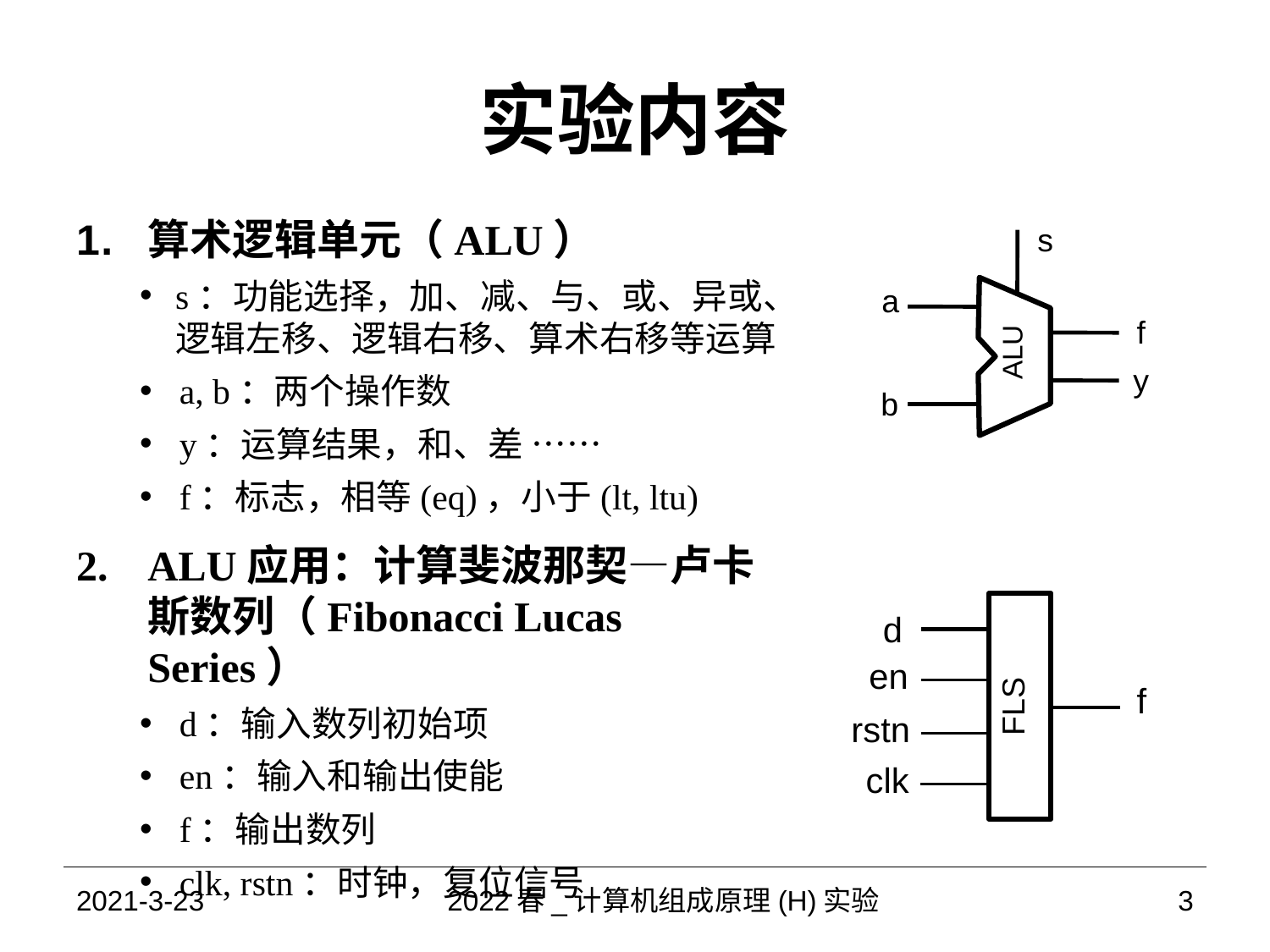

# 实验内容
算术逻辑单元（ALU）
s：功能选择，加、减、与、或、异或、逻辑左移、逻辑右移、算术右移等运算
a, b：两个操作数
y：运算结果，和、差 ……
f：标志，相等(eq)，小于(lt, ltu)
ALU应用：计算斐波那契—卢卡斯数列（Fibonacci Lucas Series）
d：输入数列初始项
en：输入和输出使能
f：输出数列
clk, rstn：时钟，复位信号

s

a
f
ALU
y
b

d
en
FLS
f
rstn
clk
2021-3-23
2022春_计算机组成原理(H)实验
3